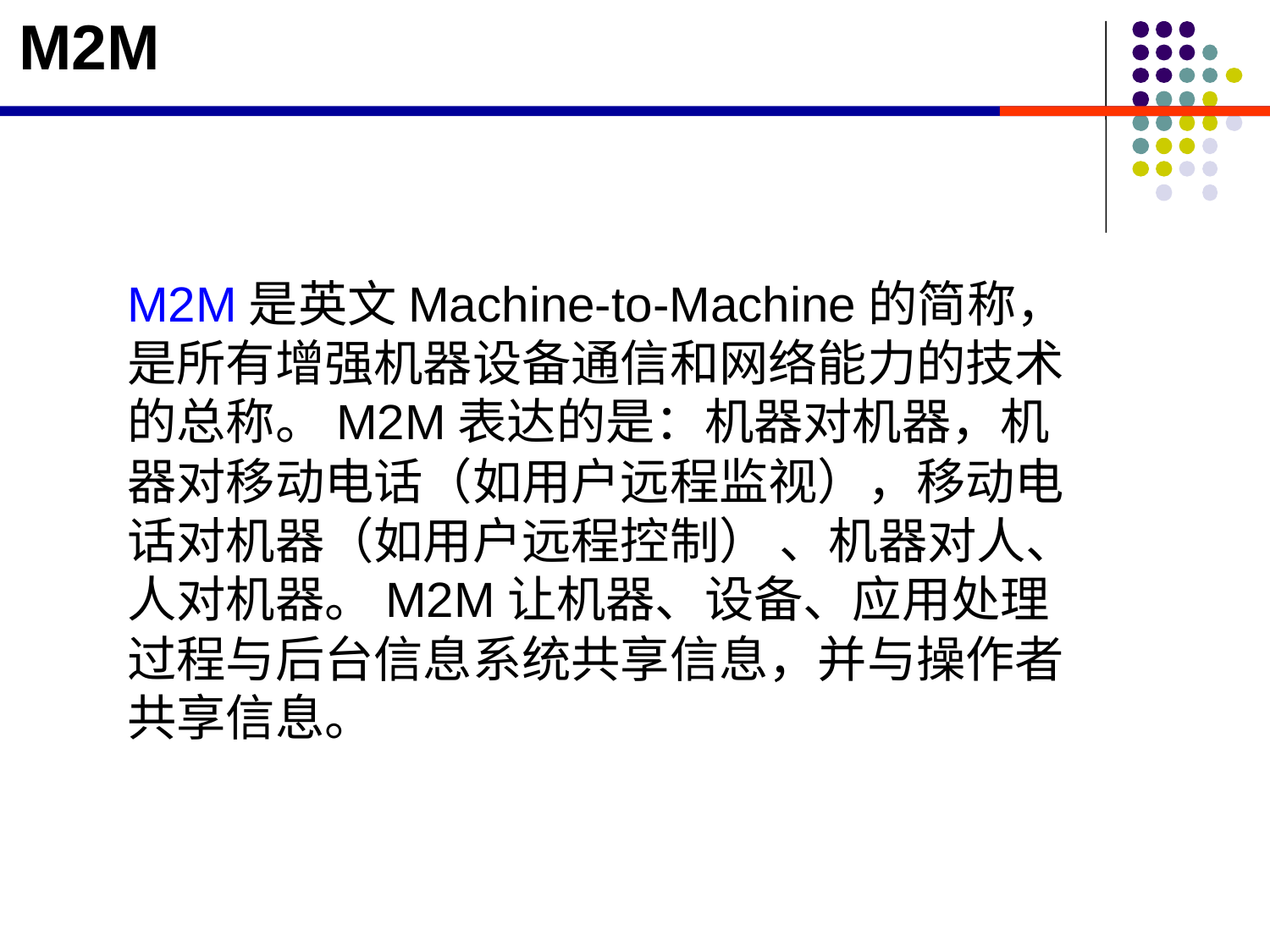

M2M
M2M是英文Machine-to-Machine的简称，是所有增强机器设备通信和网络能力的技术的总称。M2M表达的是：机器对机器，机器对移动电话（如用户远程监视），移动电话对机器（如用户远程控制） 、机器对人、人对机器。M2M让机器、设备、应用处理过程与后台信息系统共享信息，并与操作者共享信息。